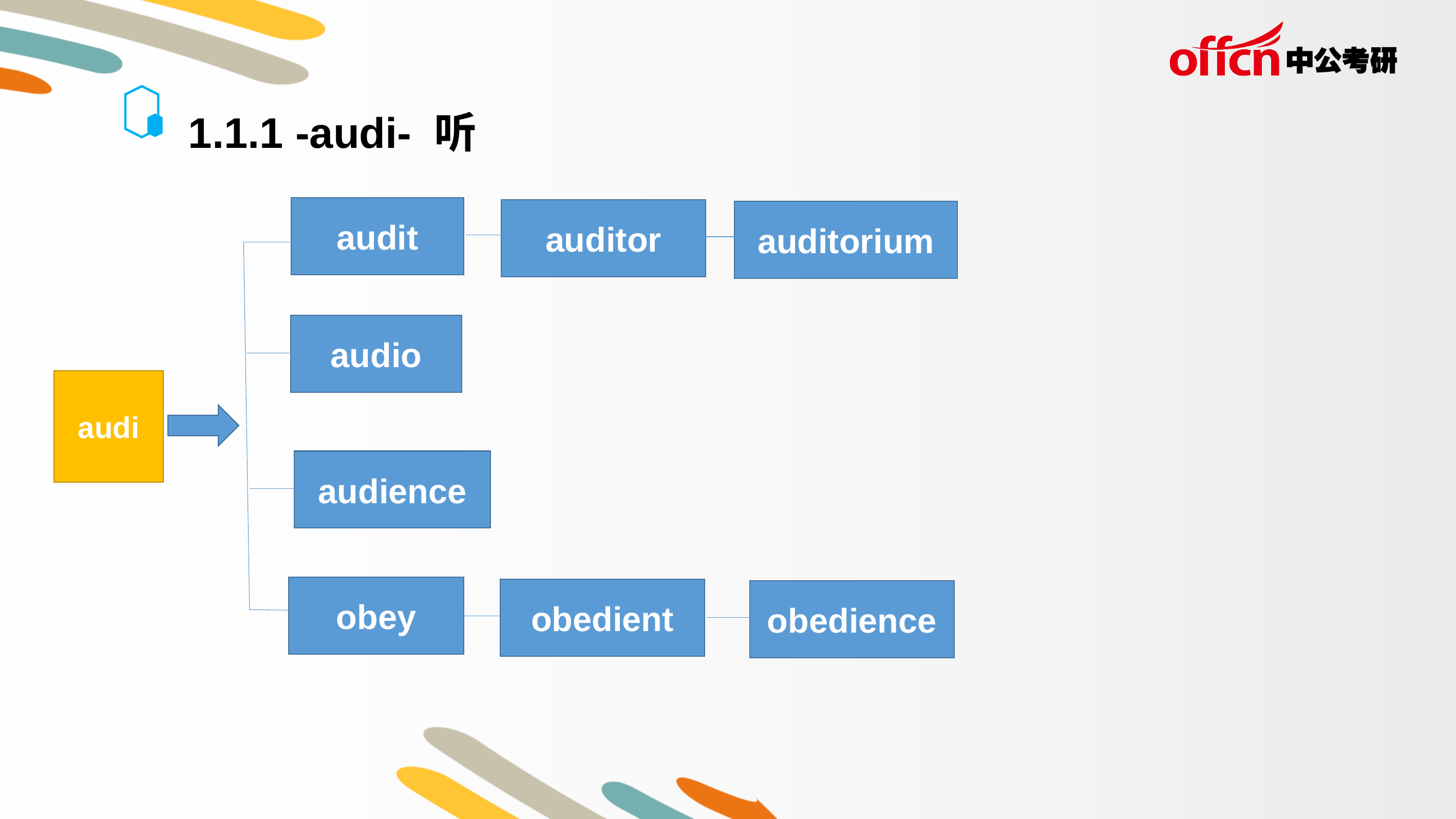

1.1.1 -audi- 听
audit
auditor
auditorium
audio

audi

audience
obey
obedient
obedience